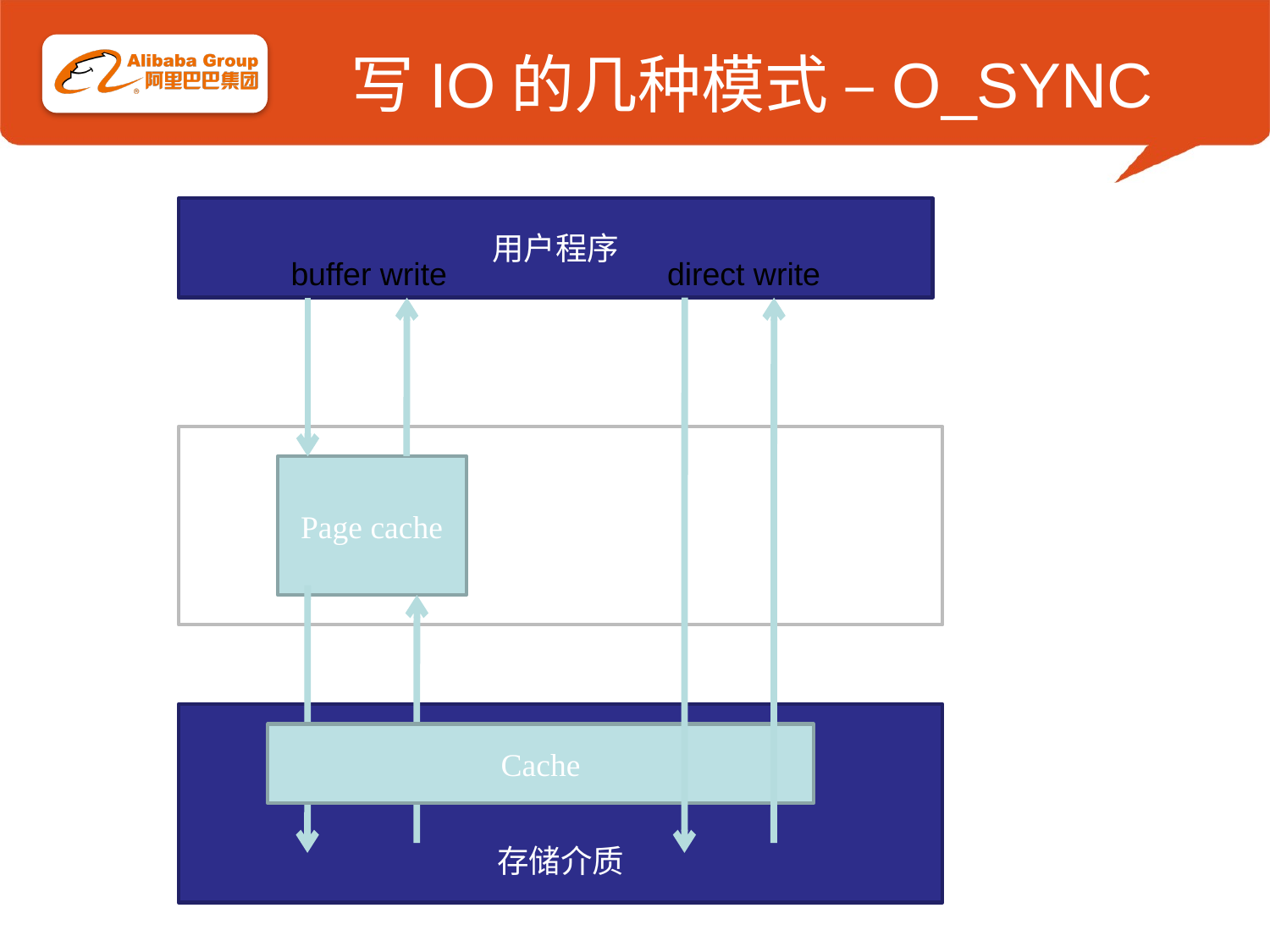

# 写IO的几种模式 –O_SYNC
用户程序
         buffer write
direct write
操作系统
Page cache

存储介质
Cache